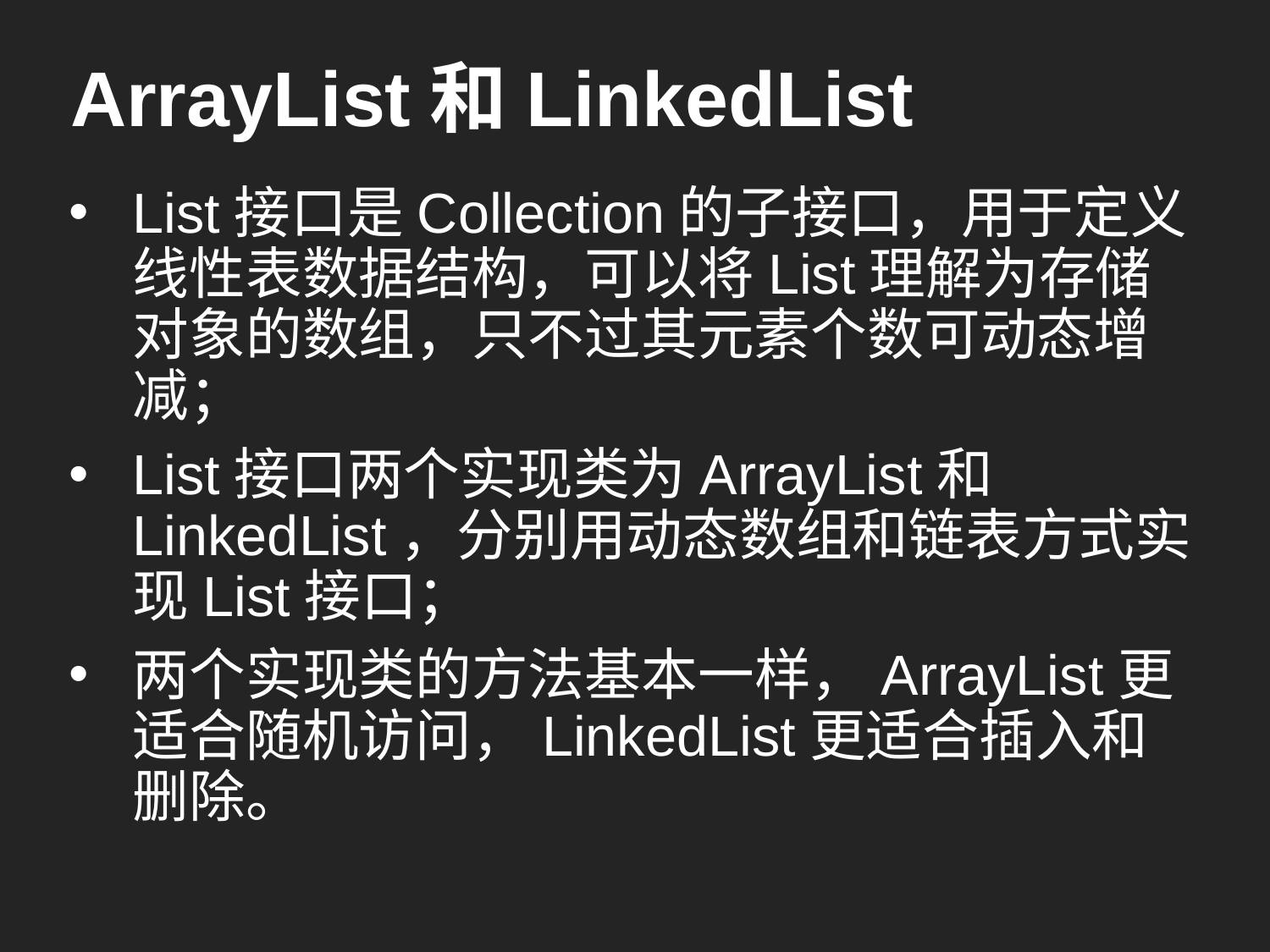

# ArrayList和LinkedList
List接口是Collection的子接口，用于定义线性表数据结构，可以将List理解为存储对象的数组，只不过其元素个数可动态增减；
List接口两个实现类为ArrayList和LinkedList，分别用动态数组和链表方式实现List接口；
两个实现类的方法基本一样，ArrayList更适合随机访问，LinkedList更适合插入和删除。